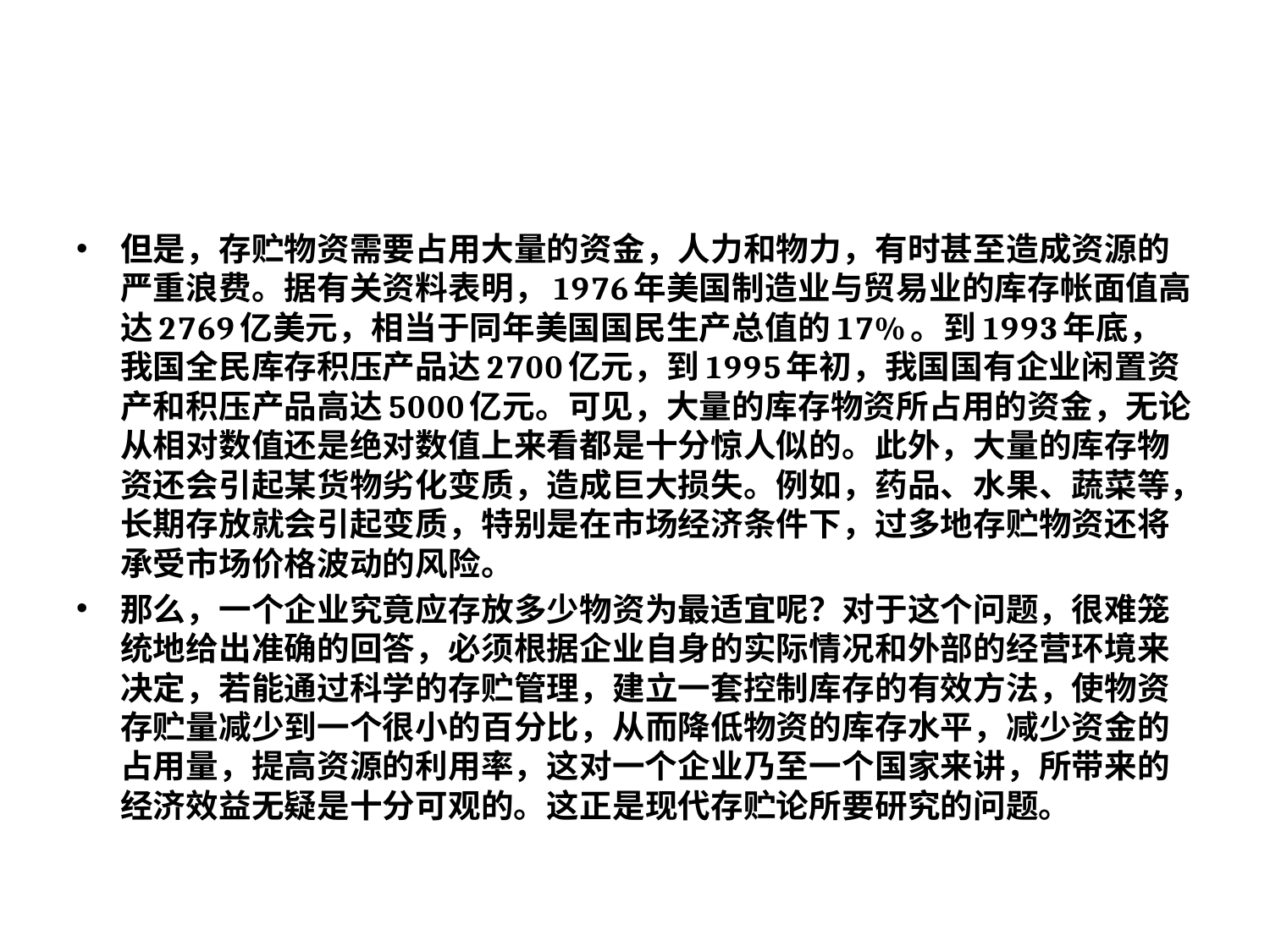

#
但是，存贮物资需要占用大量的资金，人力和物力，有时甚至造成资源的严重浪费。据有关资料表明，1976年美国制造业与贸易业的库存帐面值高达2769亿美元，相当于同年美国国民生产总值的17%。到1993年底，我国全民库存积压产品达2700亿元，到1995年初，我国国有企业闲置资产和积压产品高达5000亿元。可见，大量的库存物资所占用的资金，无论从相对数值还是绝对数值上来看都是十分惊人似的。此外，大量的库存物资还会引起某货物劣化变质，造成巨大损失。例如，药品、水果、蔬菜等，长期存放就会引起变质，特别是在市场经济条件下，过多地存贮物资还将承受市场价格波动的风险。
那么，一个企业究竟应存放多少物资为最适宜呢？对于这个问题，很难笼统地给出准确的回答，必须根据企业自身的实际情况和外部的经营环境来决定，若能通过科学的存贮管理，建立一套控制库存的有效方法，使物资存贮量减少到一个很小的百分比，从而降低物资的库存水平，减少资金的占用量，提高资源的利用率，这对一个企业乃至一个国家来讲，所带来的经济效益无疑是十分可观的。这正是现代存贮论所要研究的问题。